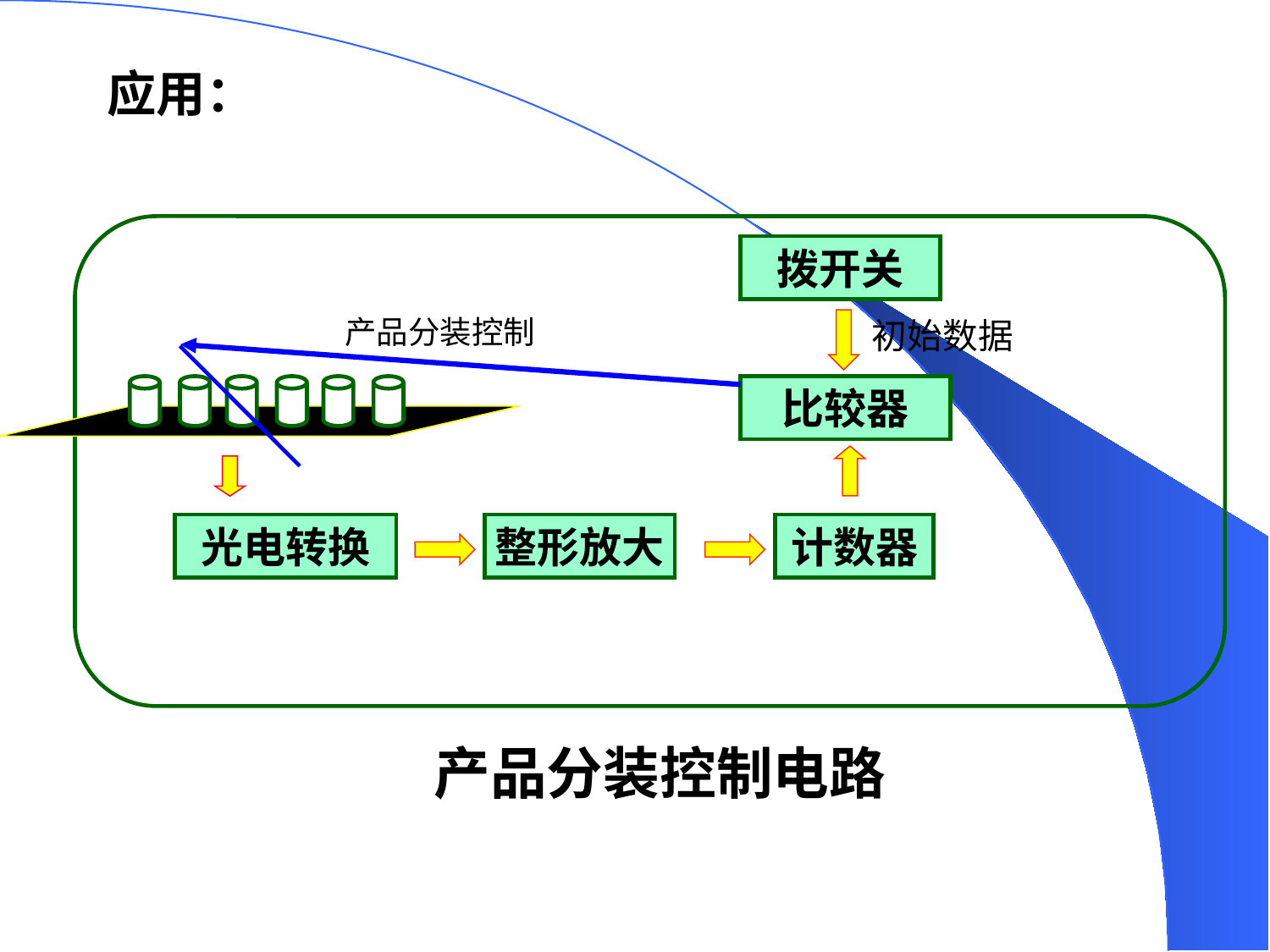

应用：

拨开关
产品分装控制
初始数据

比较器

光电转换
整形放大
计数器

产品分装控制电路